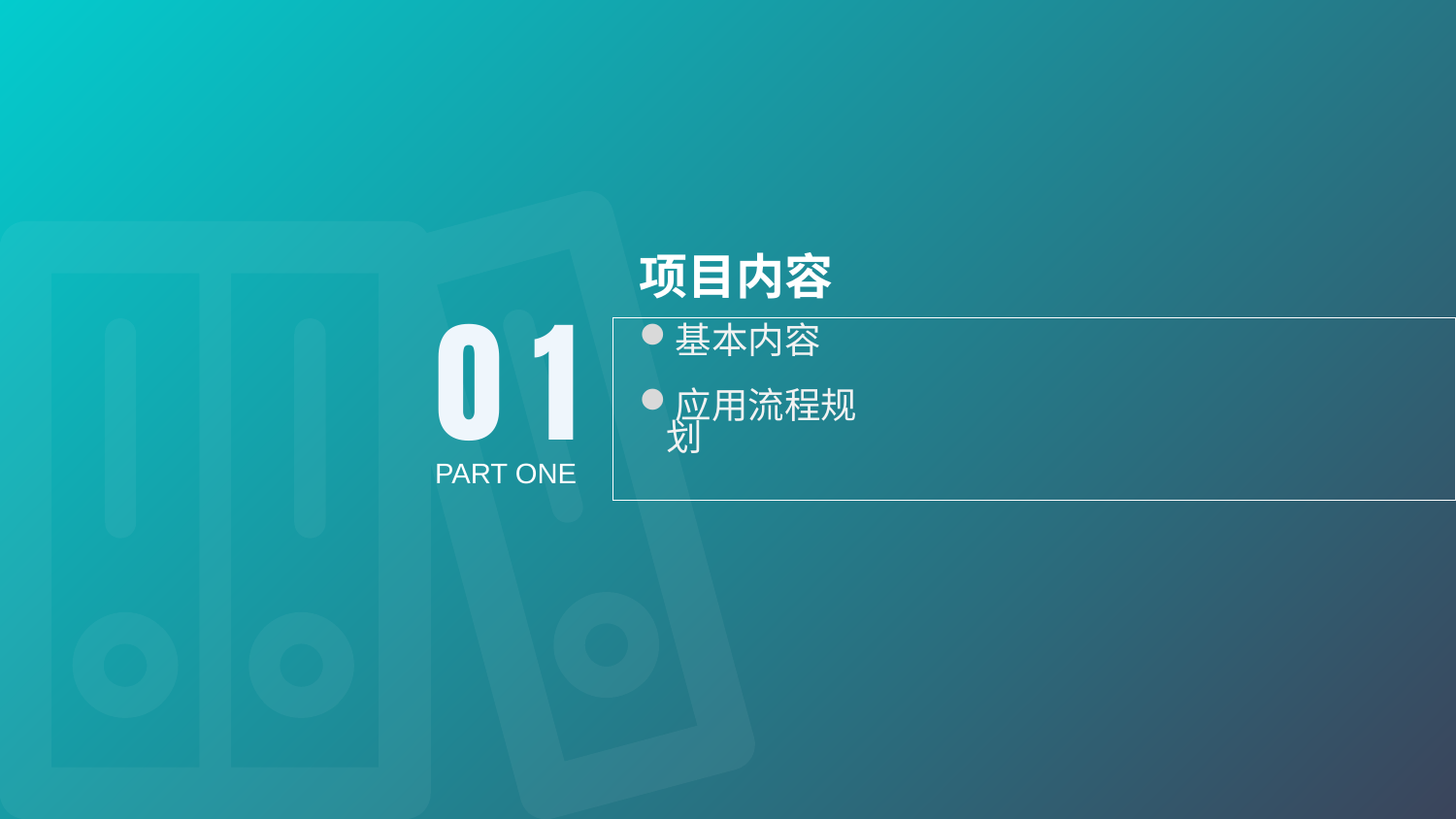

项目内容
0 1

基本内容

应用流程规划

PART ONE